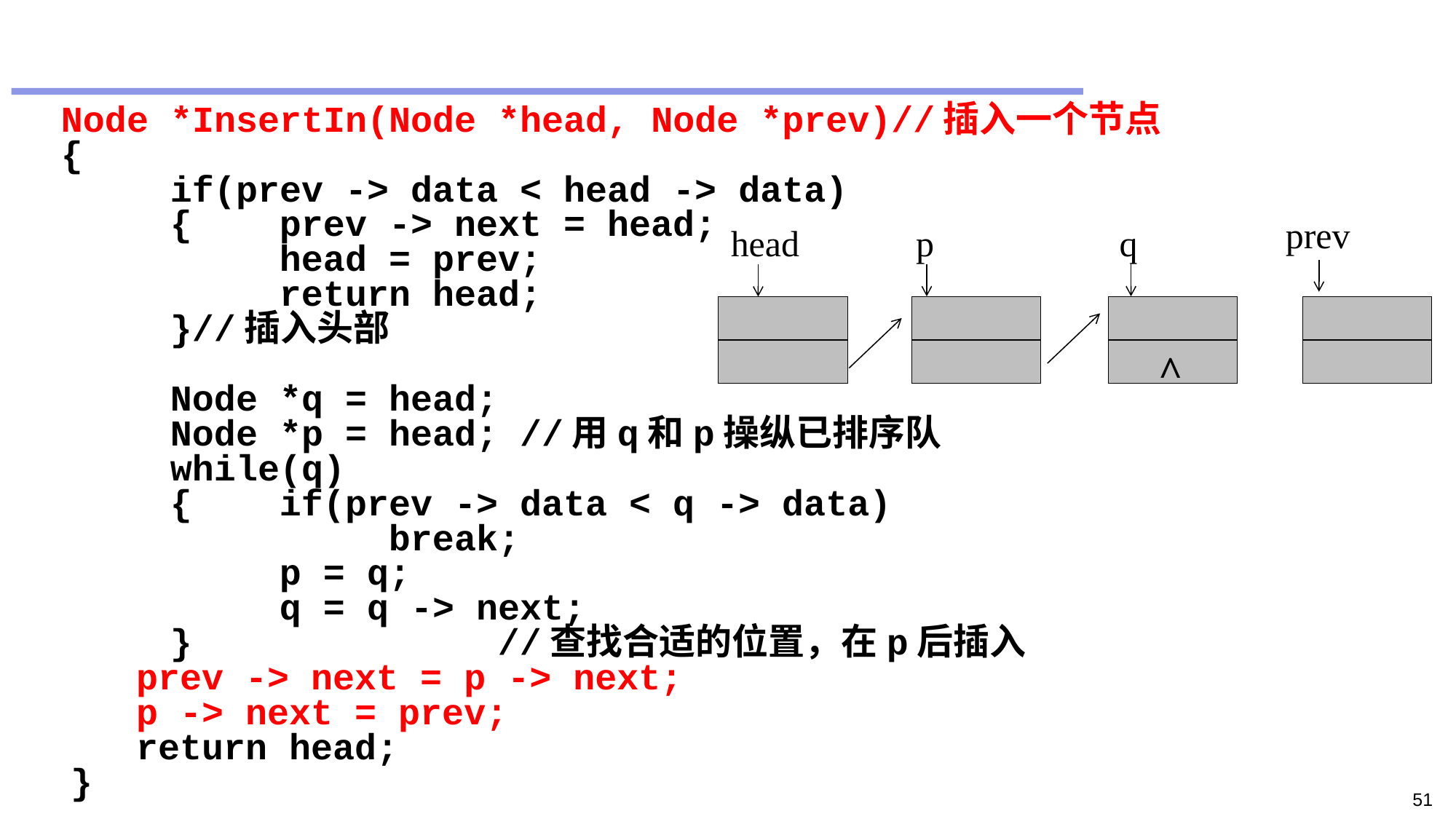

#
Node *InsertIn(Node *head, Node *prev)//插入一个节点
{
	if(prev -> data < head -> data)
	{	prev -> next = head;
		head = prev;
		return head;
	}//插入头部

	Node *q = head;
	Node *p = head; //用q和p操纵已排序队
	while(q)
	{	if(prev -> data < q -> data)
			break;
		p = q;
		q = q -> next;
	}			//查找合适的位置，在p后插入
	prev -> next = p -> next;
	p -> next = prev;
	return head;
  }
prev
head
p
q

^
51